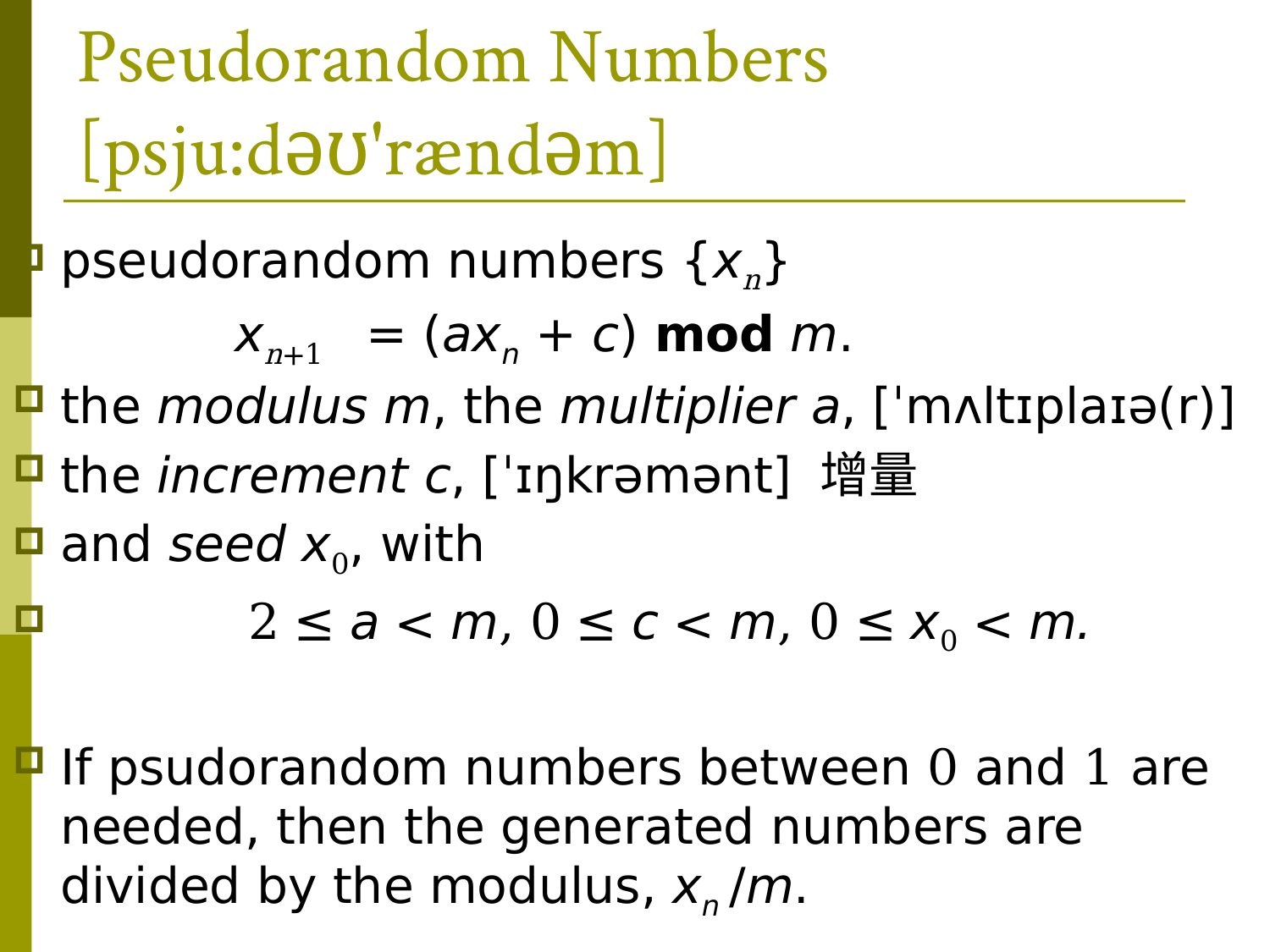

# Pseudorandom Numbers [psju:dəʊ'rændəm]
pseudorandom numbers {xn}

the modulus m, the multiplier a, [ˈmʌltɪplaɪə(r)]
the increment c, [ˈɪŋkrəmənt] 增量
and seed x0, with
            2 ≤ a < m, 0 ≤ c < m, 0 ≤ x0 < m.

If psudorandom numbers between 0 and 1 are needed, then the generated numbers are divided by the modulus, xn /m.
xn+1    = (axn + c) mod m.